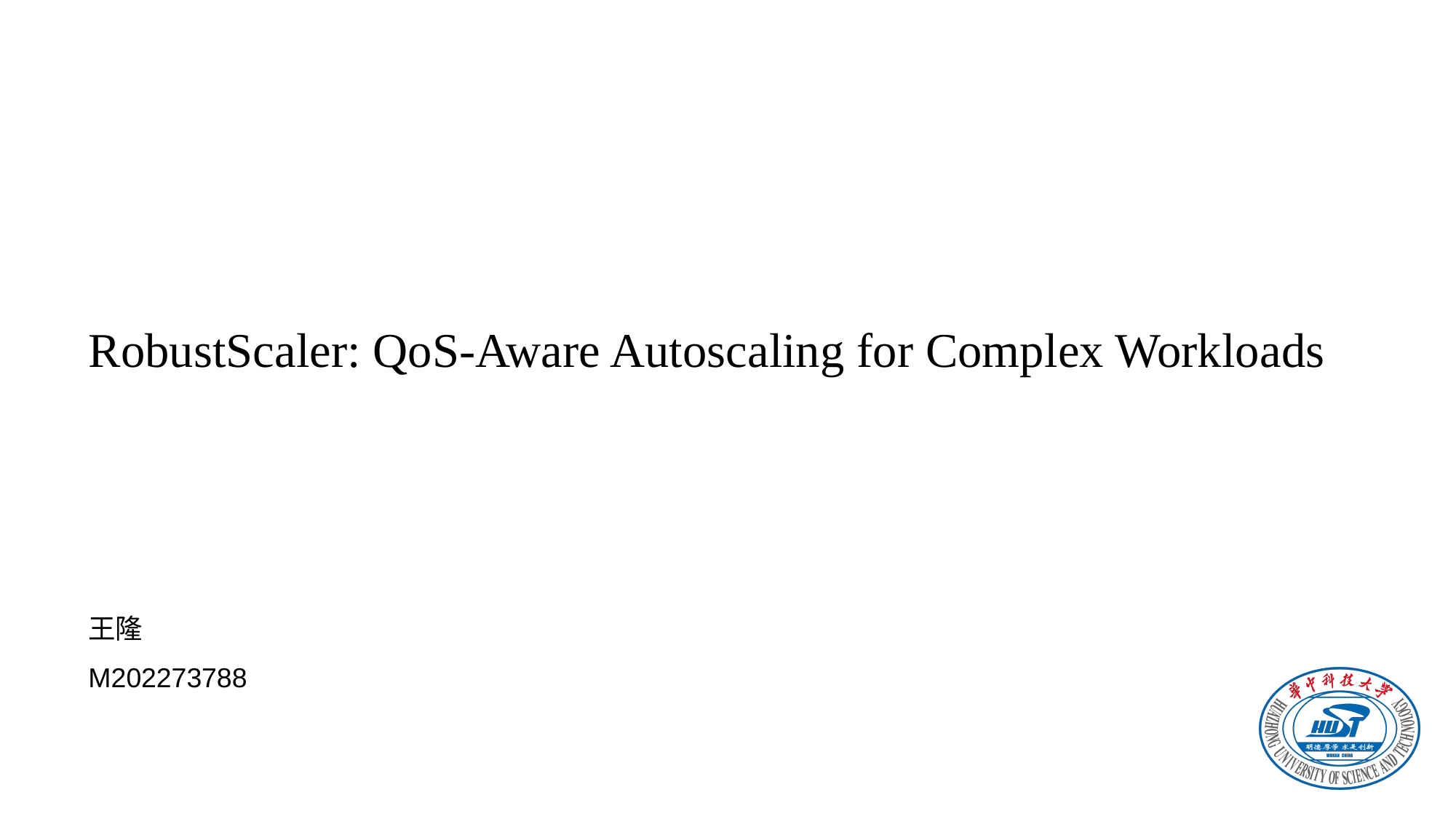

RobustScaler: QoS-Aware Autoscaling for Complex Workloads
王隆
M202273788